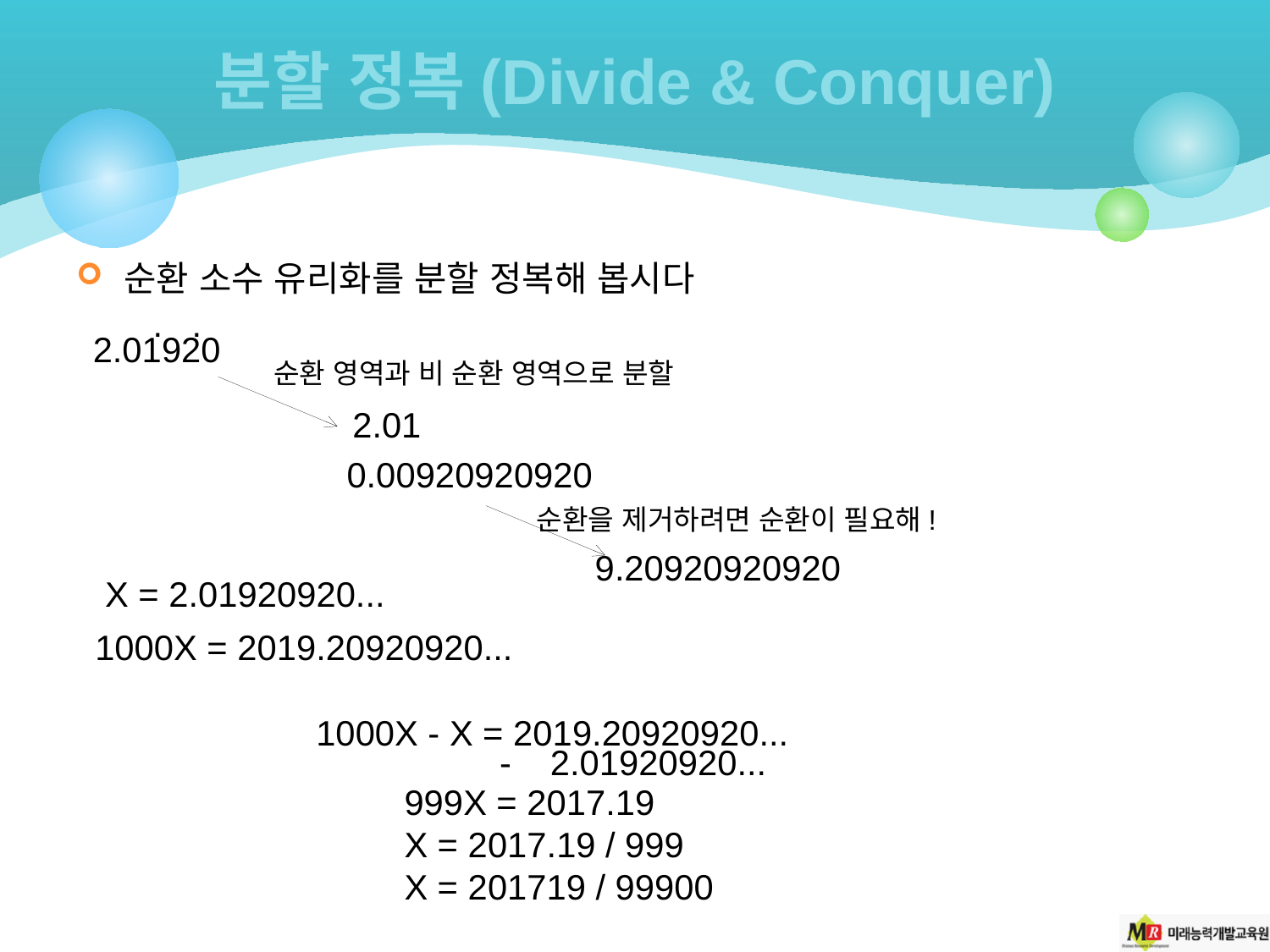

# 분할 정복(Divide & Conquer)
순환 소수 유리화를 분할 정복해 봅시다
     .   .
2.01920
순환 영역과 비 순환 영역으로 분할
2.01
0.00920920920
순환을 제거하려면 순환이 필요해!
9.20920920920
X = 2.01920920...
1000X = 2019.20920920...
1000X - X = 2019.20920920...
-    2.01920920...
999X = 2017.19
X = 2017.19 / 999
X = 201719 / 99900